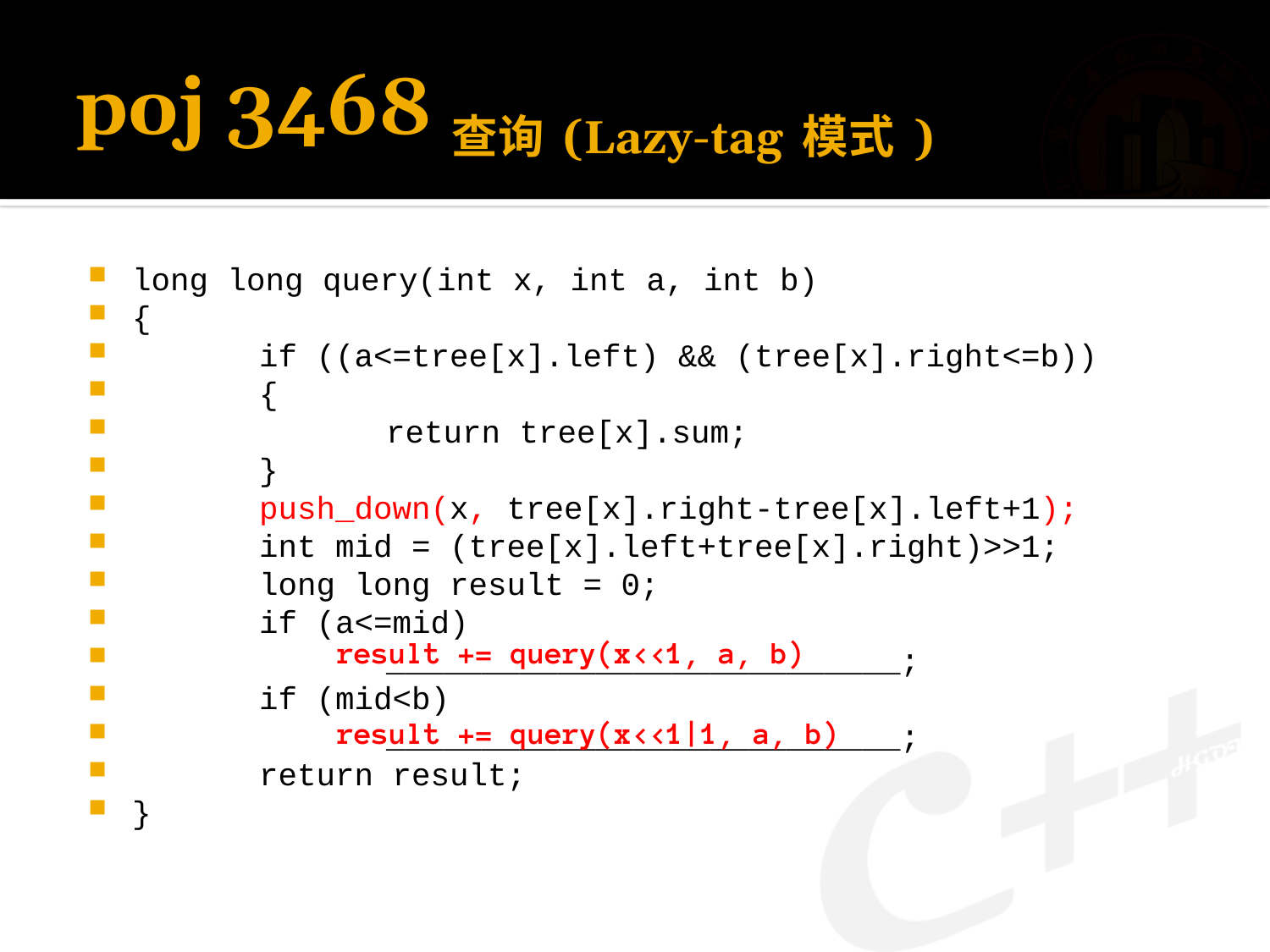

# poj 3468查询(Lazy-tag模式)
long long query(int x, int a, int b)
{
	if ((a<=tree[x].left) && (tree[x].right<=b))
	{
		return tree[x].sum;
	}
	push_down(x, tree[x].right-tree[x].left+1);
	int mid = (tree[x].left+tree[x].right)>>1;
	long long result = 0;
	if (a<=mid)
		___________________________;
	if (mid<b)
		___________________________;
	return result;
}
result += query(x<<1, a, b)
result += query(x<<1|1, a, b)